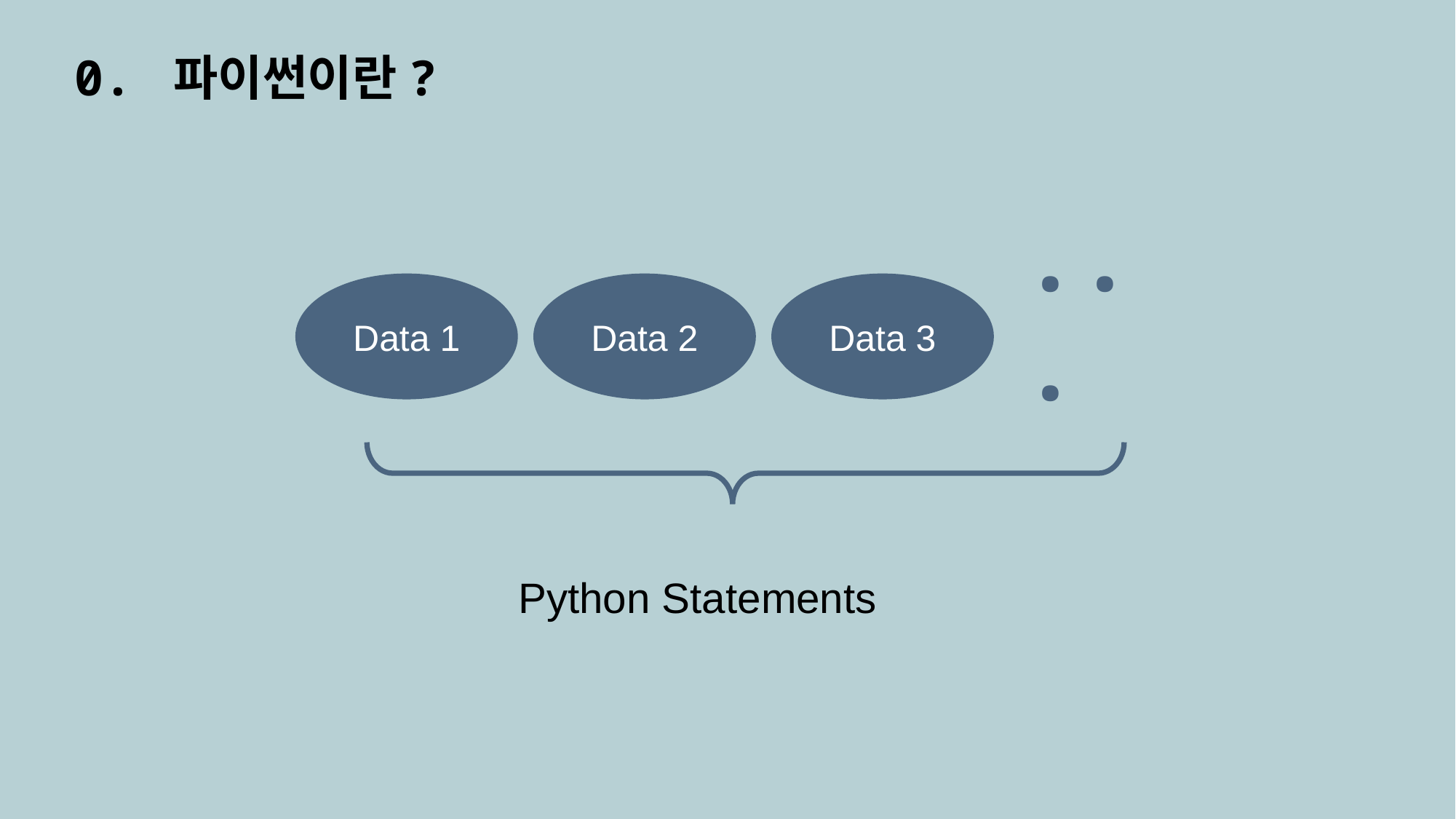

0. 파이썬이란?

...
Data 1
Data 2
Data 3
Python Statements